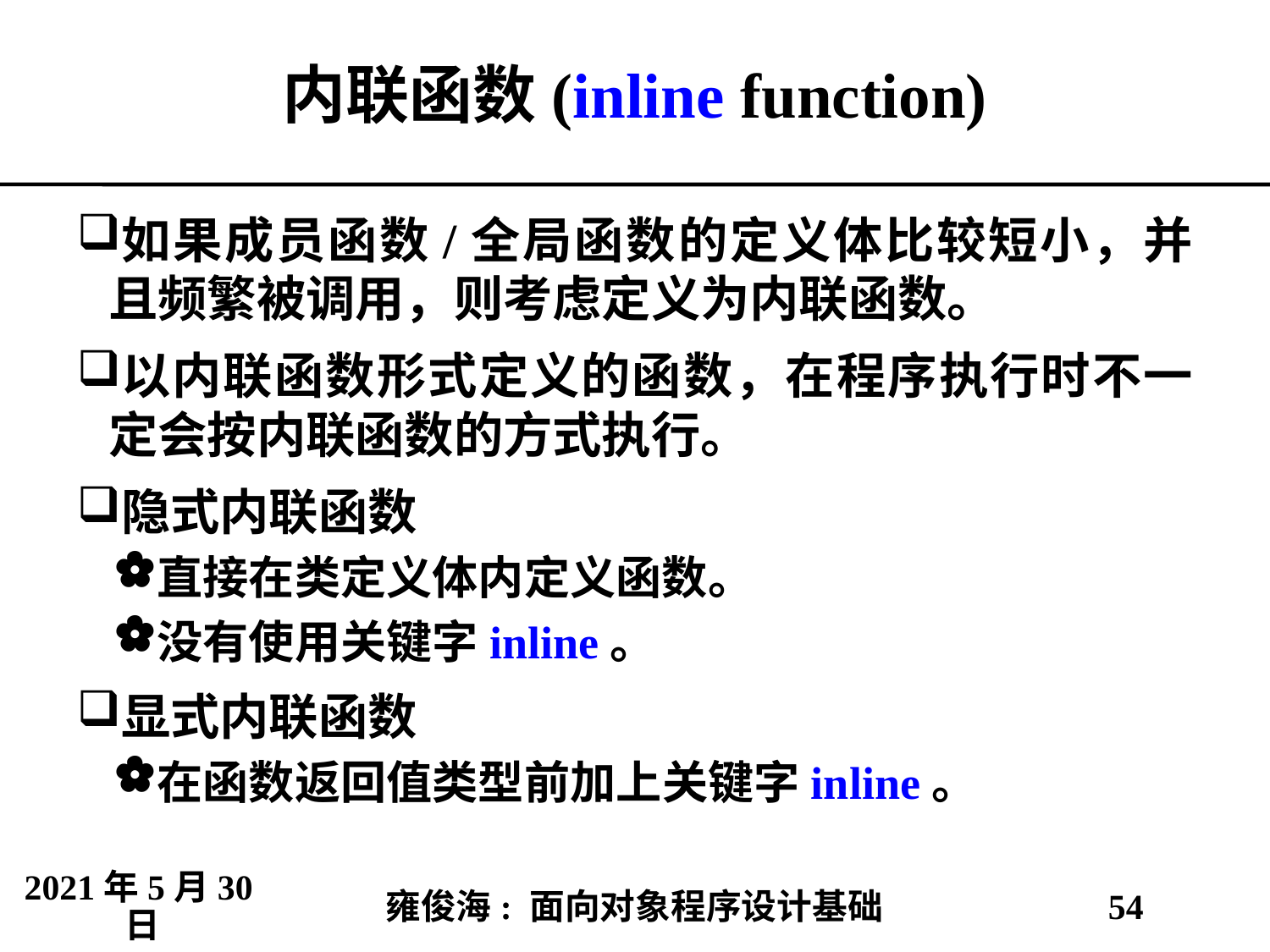

# 内联函数(inline function)

如果成员函数/全局函数的定义体比较短小，并且频繁被调用，则考虑定义为内联函数。
以内联函数形式定义的函数，在程序执行时不一定会按内联函数的方式执行。
隐式内联函数
直接在类定义体内定义函数。
没有使用关键字inline。
显式内联函数
在函数返回值类型前加上关键字inline。

2021年5月30日
雍俊海: 面向对象程序设计基础
54